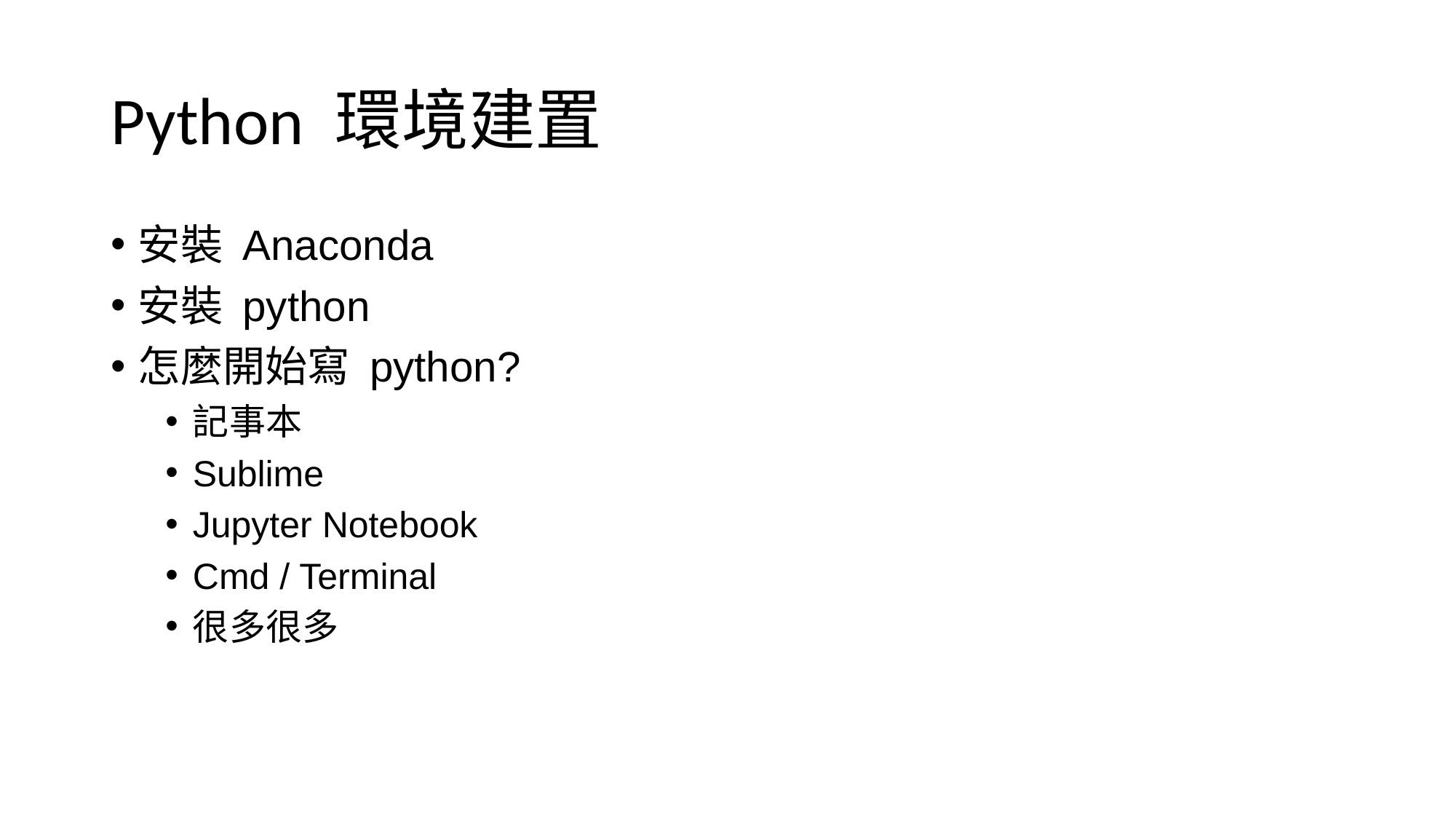

# Python 環境建置
安裝 Anaconda
安裝 python
怎麼開始寫 python?
記事本
Sublime
Jupyter Notebook
Cmd / Terminal
很多很多